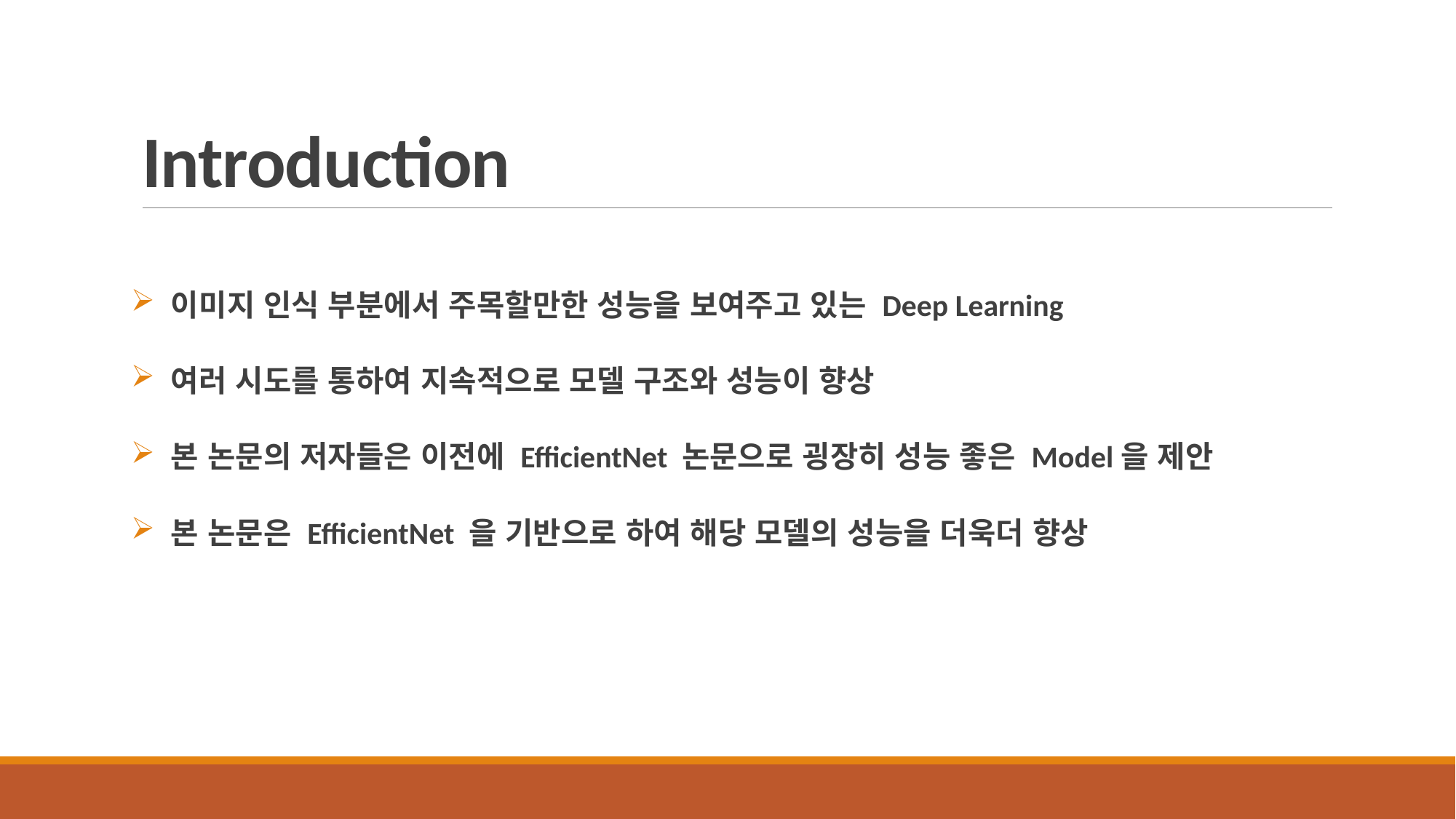

# Introduction
 이미지 인식 부분에서 주목할만한 성능을 보여주고 있는 Deep Learning
 여러 시도를 통하여 지속적으로 모델 구조와 성능이 향상
 본 논문의 저자들은 이전에 EfficientNet 논문으로 굉장히 성능 좋은 Model을 제안
 본 논문은 EfficientNet 을 기반으로 하여 해당 모델의 성능을 더욱더 향상